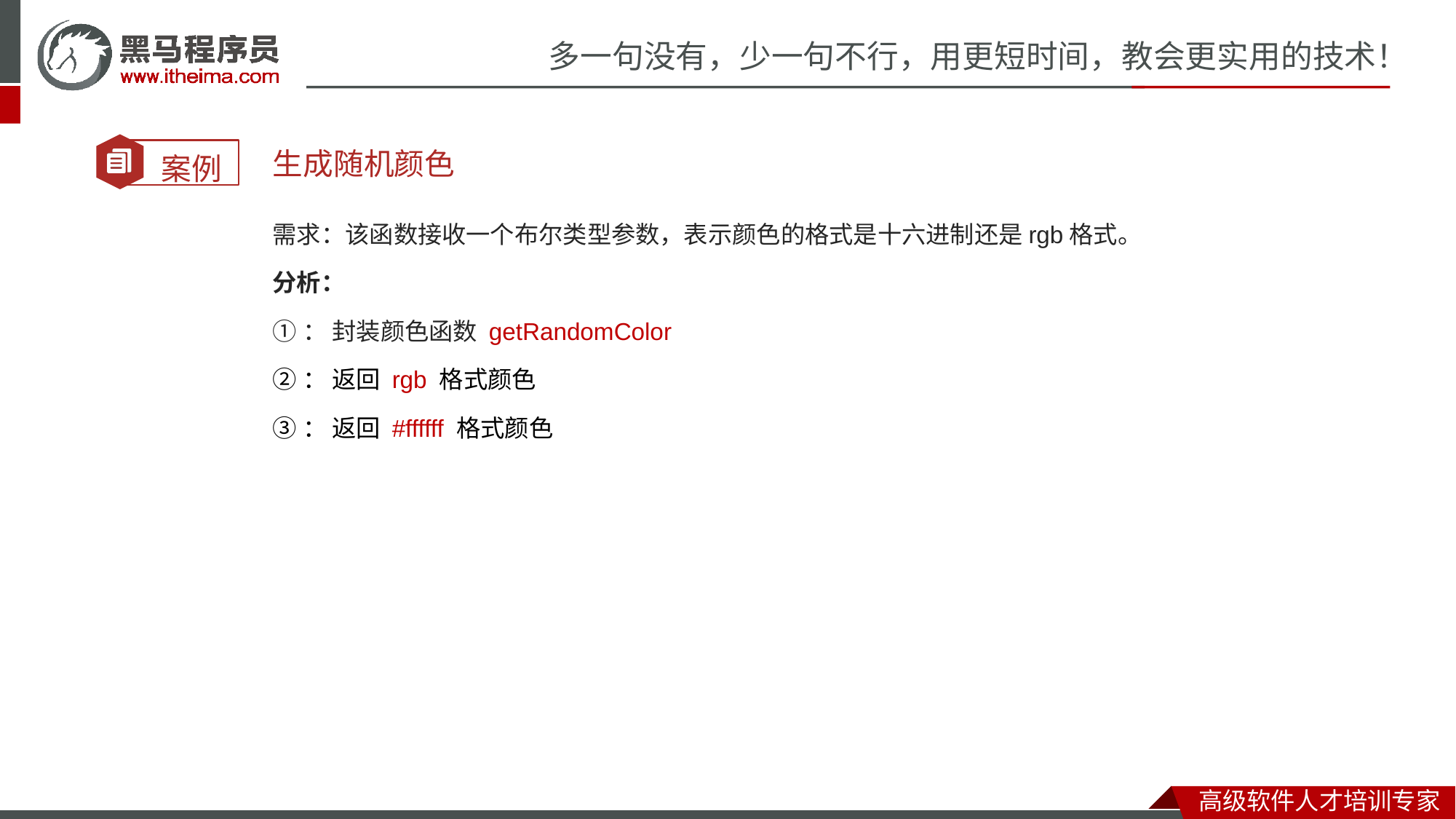

生成随机颜色
需求：该函数接收一个布尔类型参数，表示颜色的格式是十六进制还是rgb格式。
分析：
①： 封装颜色函数 getRandomColor
②： 返回 rgb 格式颜色
③： 返回 #ffffff 格式颜色